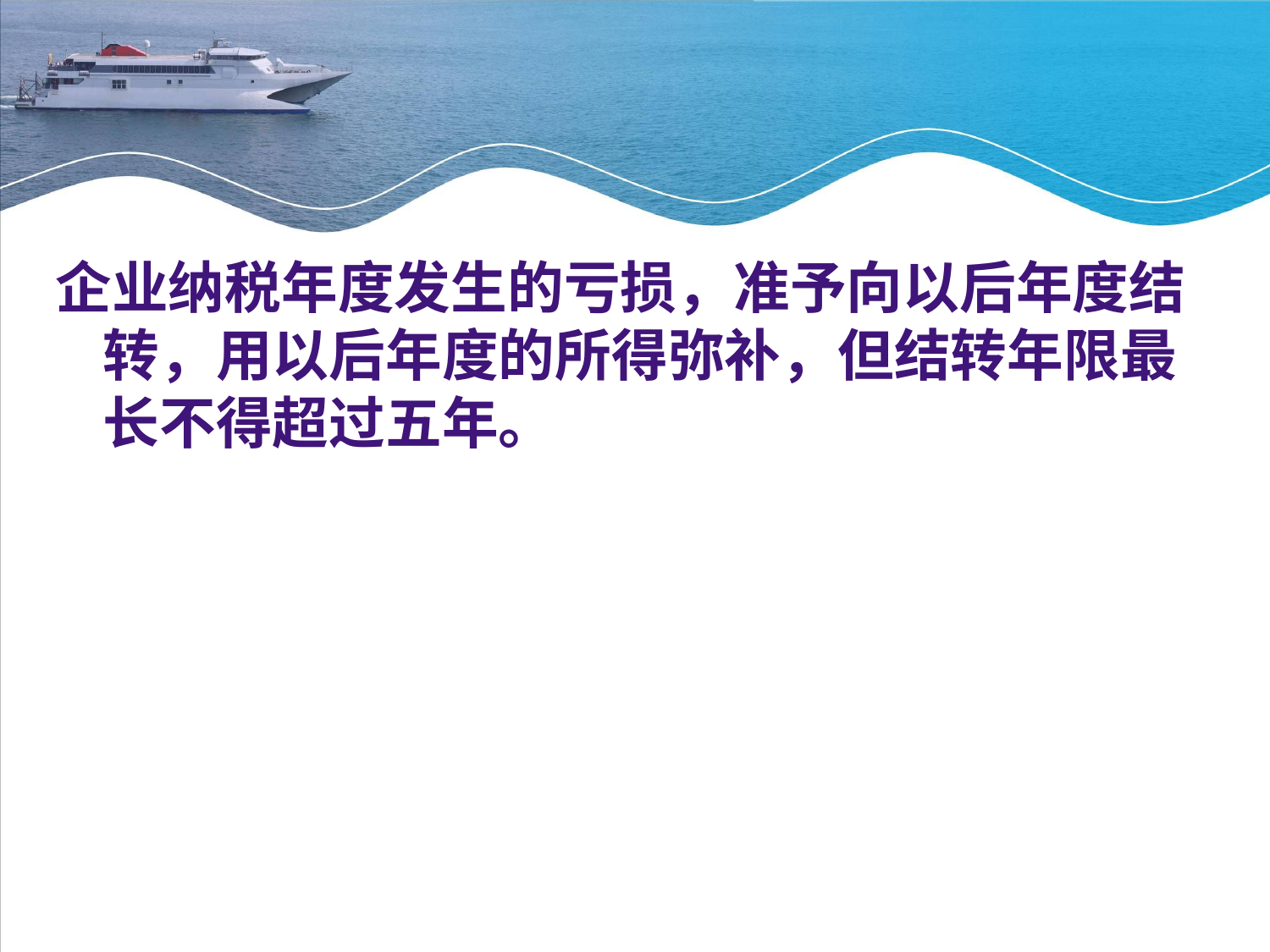

#
企业纳税年度发生的亏损，准予向以后年度结转，用以后年度的所得弥补，但结转年限最长不得超过五年。